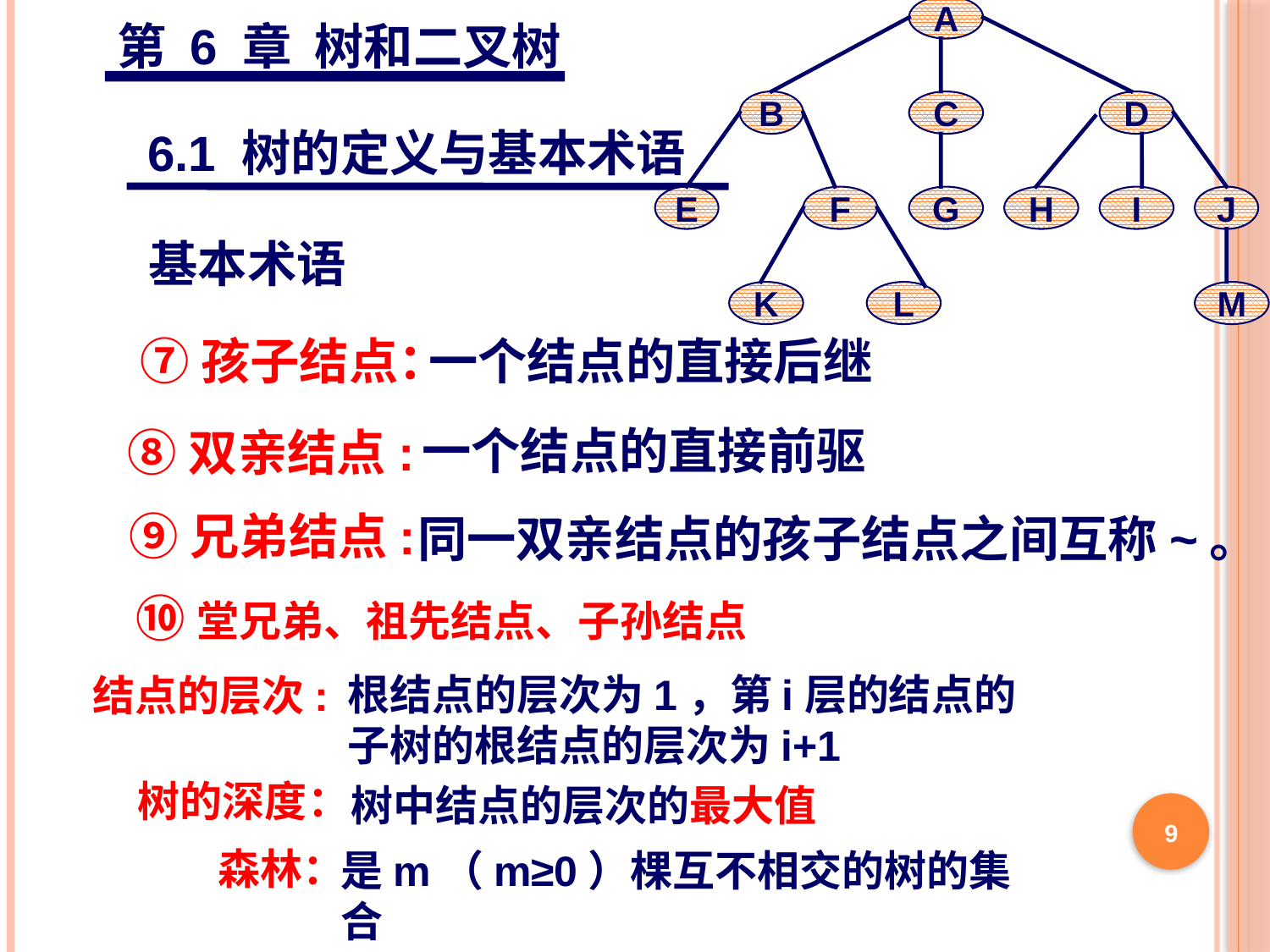

A

B
C
D

E
F
G
H
I
J

K
L
M
第 6 章  树和二叉树

6.1 树的定义与基本术语

基本术语
一个结点的直接后继
⑦孩子结点：
一个结点的直接前驱
⑧双亲结点:
⑨兄弟结点:
同一双亲结点的孩子结点之间互称~。
⑩堂兄弟、祖先结点、子孙结点
根结点的层次为1，第i层的结点的
子树的根结点的层次为i+1
结点的层次:
树的深度：
树中结点的层次的最大值
9
森林：
是m（m≥0）棵互不相交的树的集合